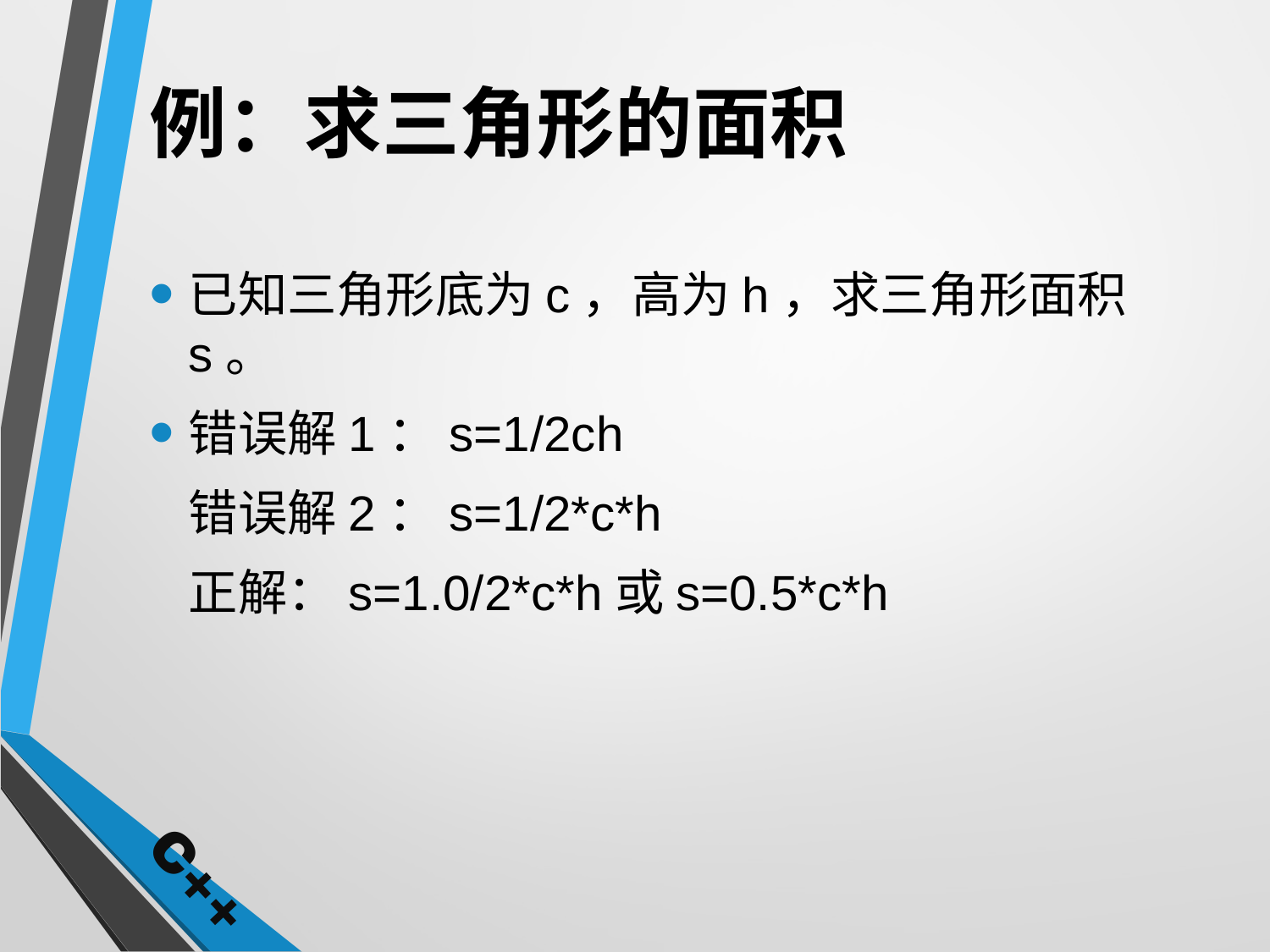

# 例：求三角形的面积
已知三角形底为c，高为h，求三角形面积s。
错误解1：s=1/2ch
	错误解2：s=1/2*c*h
	正解：s=1.0/2*c*h或s=0.5*c*h